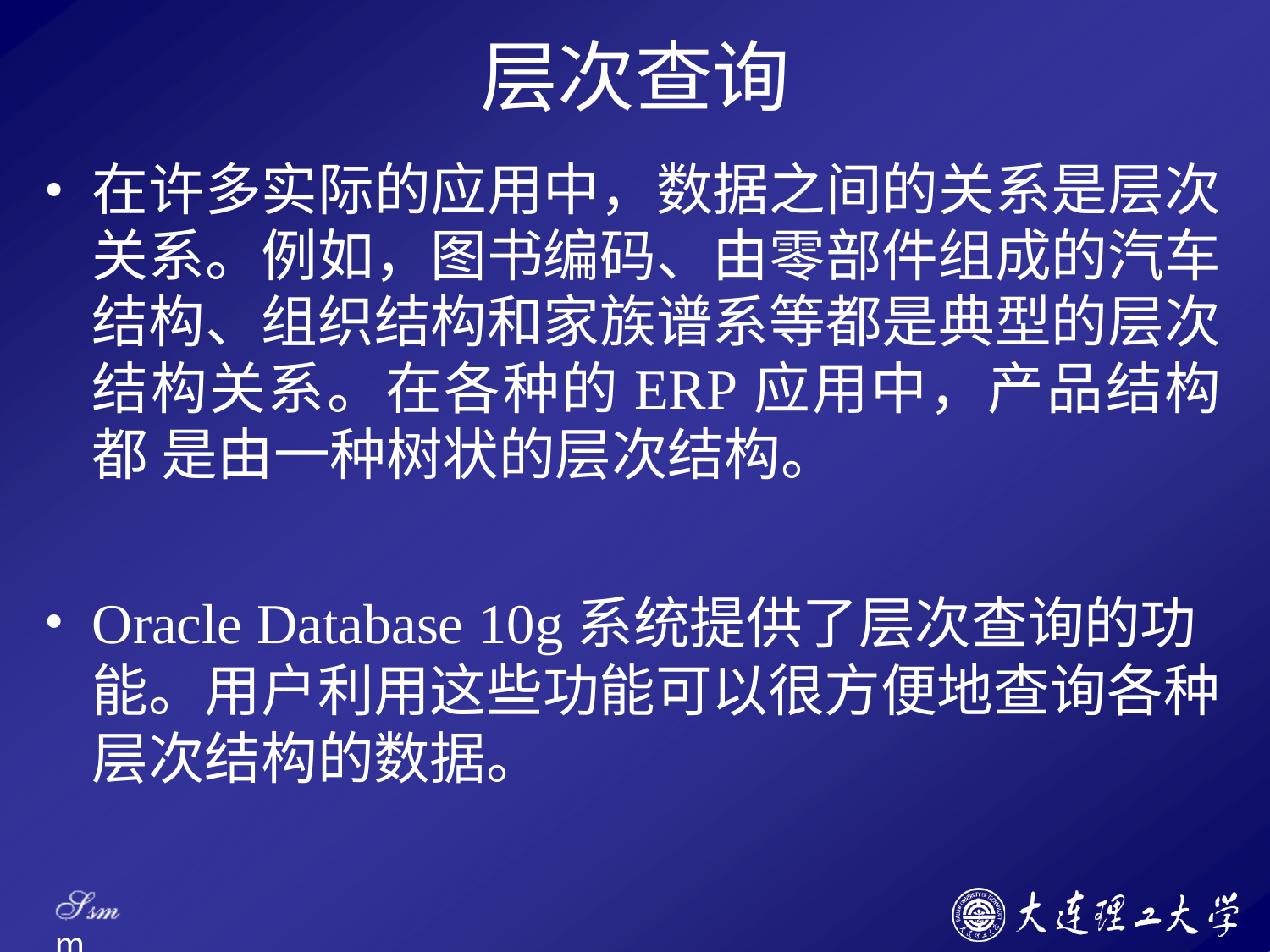

# 层次查询
在许多实际的应用中，数据之间的关系是层次 关系。例如，图书编码、由零部件组成的汽车 结构、组织结构和家族谱系等都是典型的层次 结构关系。在各种的ERP应用中，产品结构都 是由一种树状的层次结构。

Oracle Database 10g系统提供了层次查询的功 能。用户利用这些功能可以很方便地查询各种 层次结构的数据。

Ssm